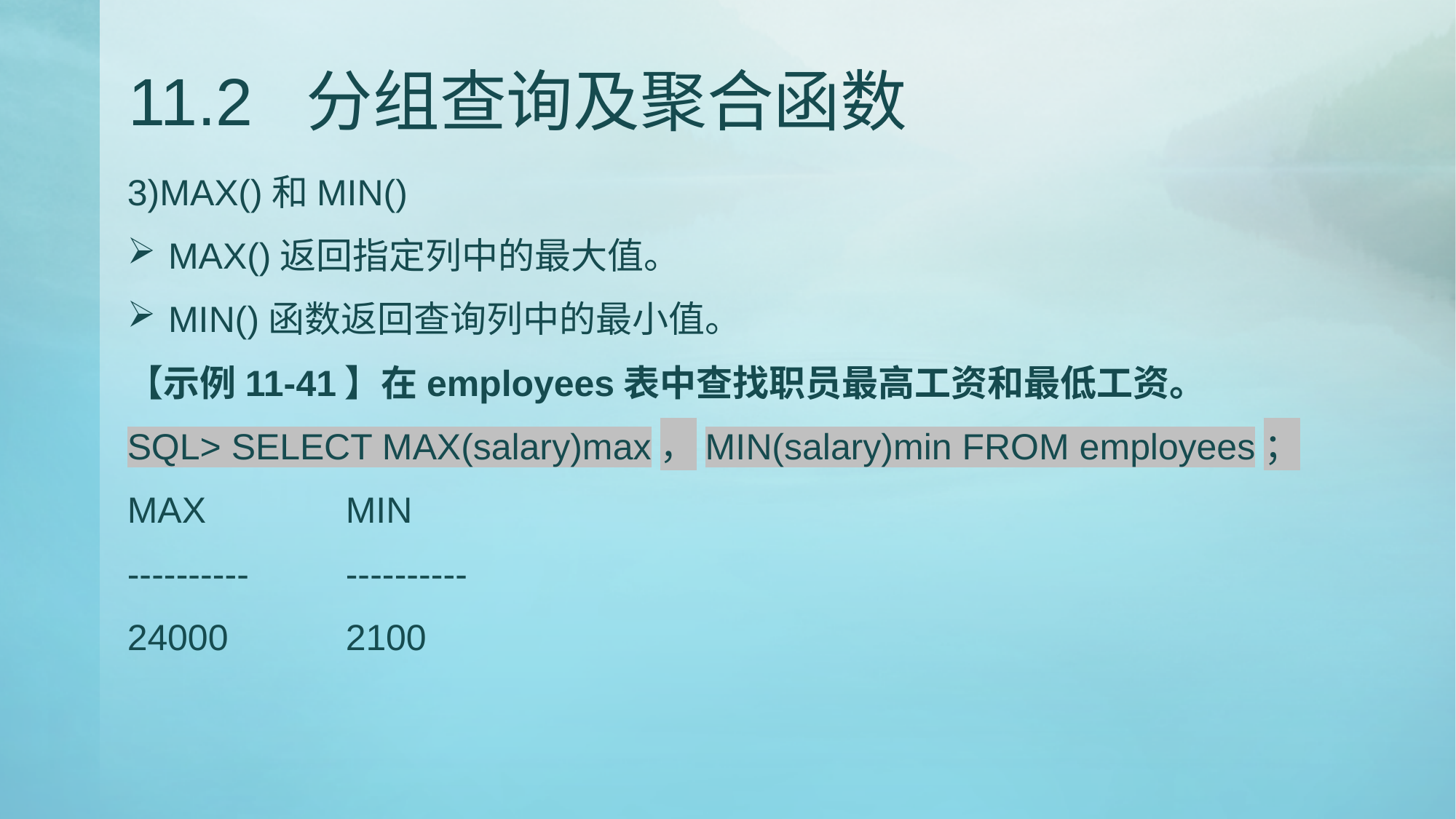

# 11.2  分组查询及聚合函数
3)MAX()和MIN()
MAX()返回指定列中的最大值。
MIN()函数返回查询列中的最小值。
【示例11-41】在employees表中查找职员最高工资和最低工资。
SQL> SELECT MAX(salary)max，MIN(salary)min FROM employees；
MAX		MIN
----------	----------
24000		2100